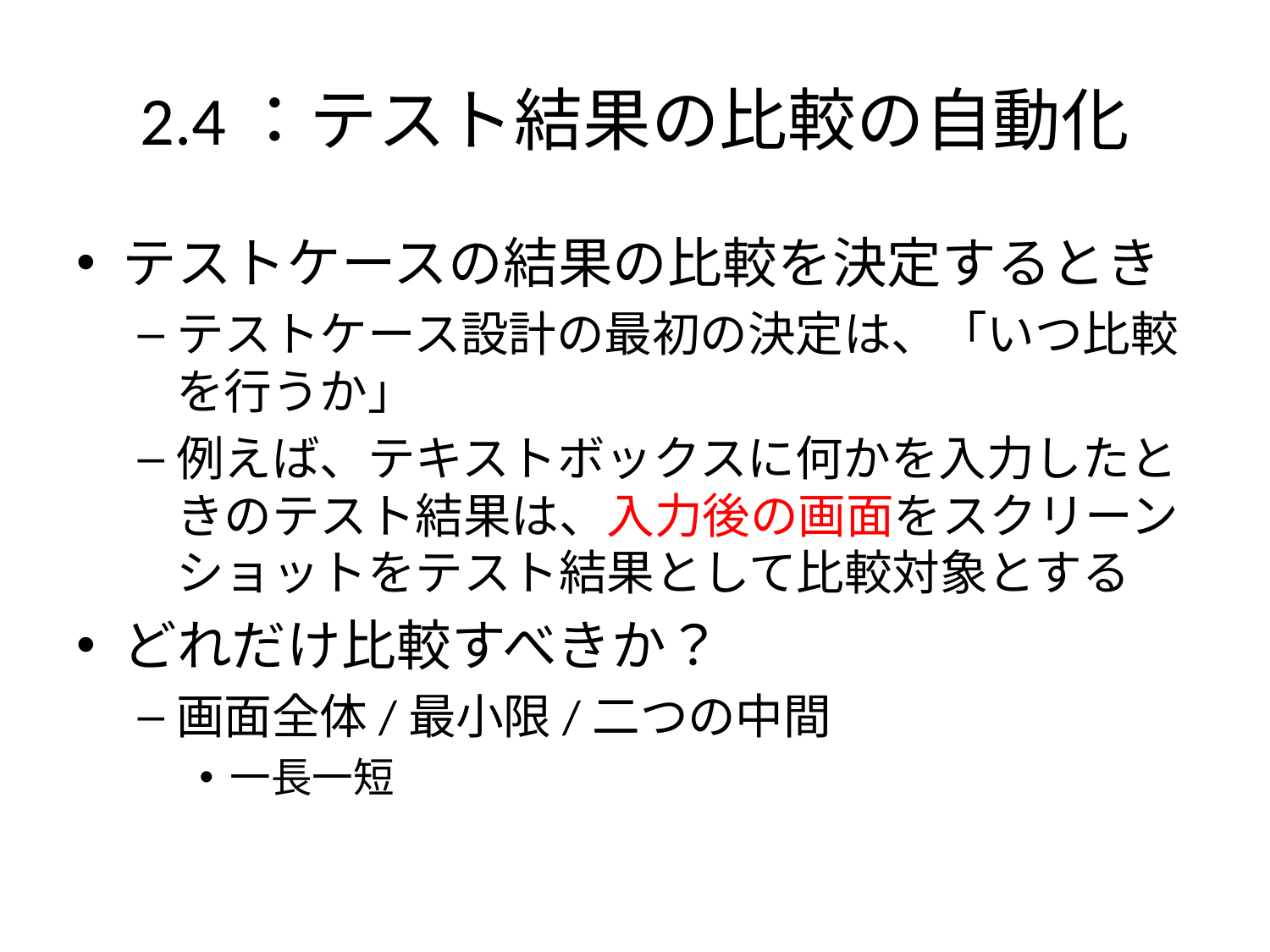

# 2.4：テスト結果の比較の自動化
テストケースの結果の比較を決定するとき
テストケース設計の最初の決定は、「いつ比較を行うか」
例えば、テキストボックスに何かを入力したときのテスト結果は、入力後の画面をスクリーンショットをテスト結果として比較対象とする
どれだけ比較すべきか？
画面全体/最小限/二つの中間
一長一短